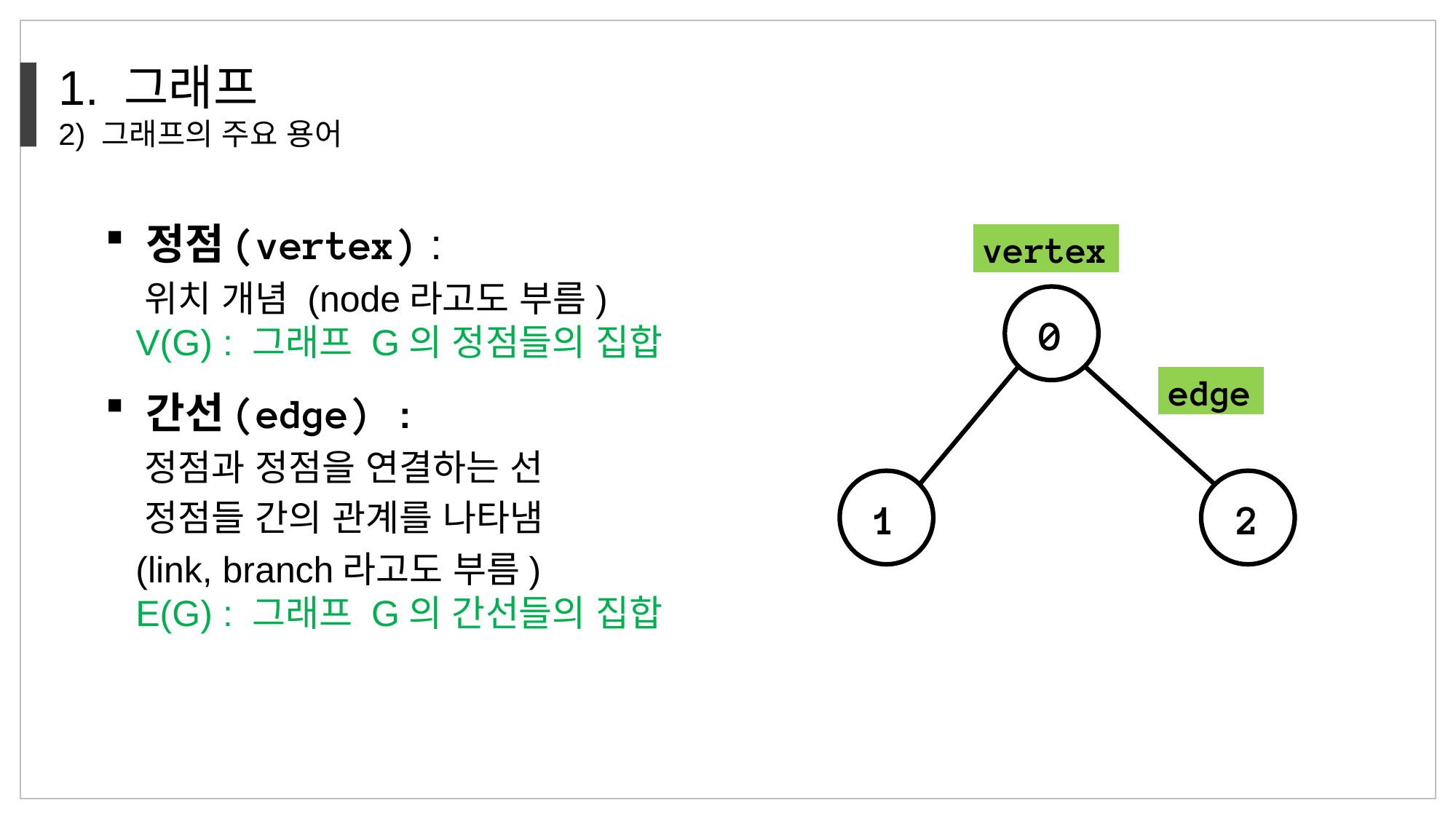

1. 그래프
2) 그래프의 주요 용어

정점(vertex) :
   위치 개념 (node라고도 부름)
   V(G) : 그래프 G의 정점들의 집합

간선(edge) :
   정점과 정점을 연결하는 선
   정점들 간의 관계를 나타냄
   (link, branch라고도 부름)
   E(G) : 그래프 G의 간선들의 집합
vertex
0
1
2
edge